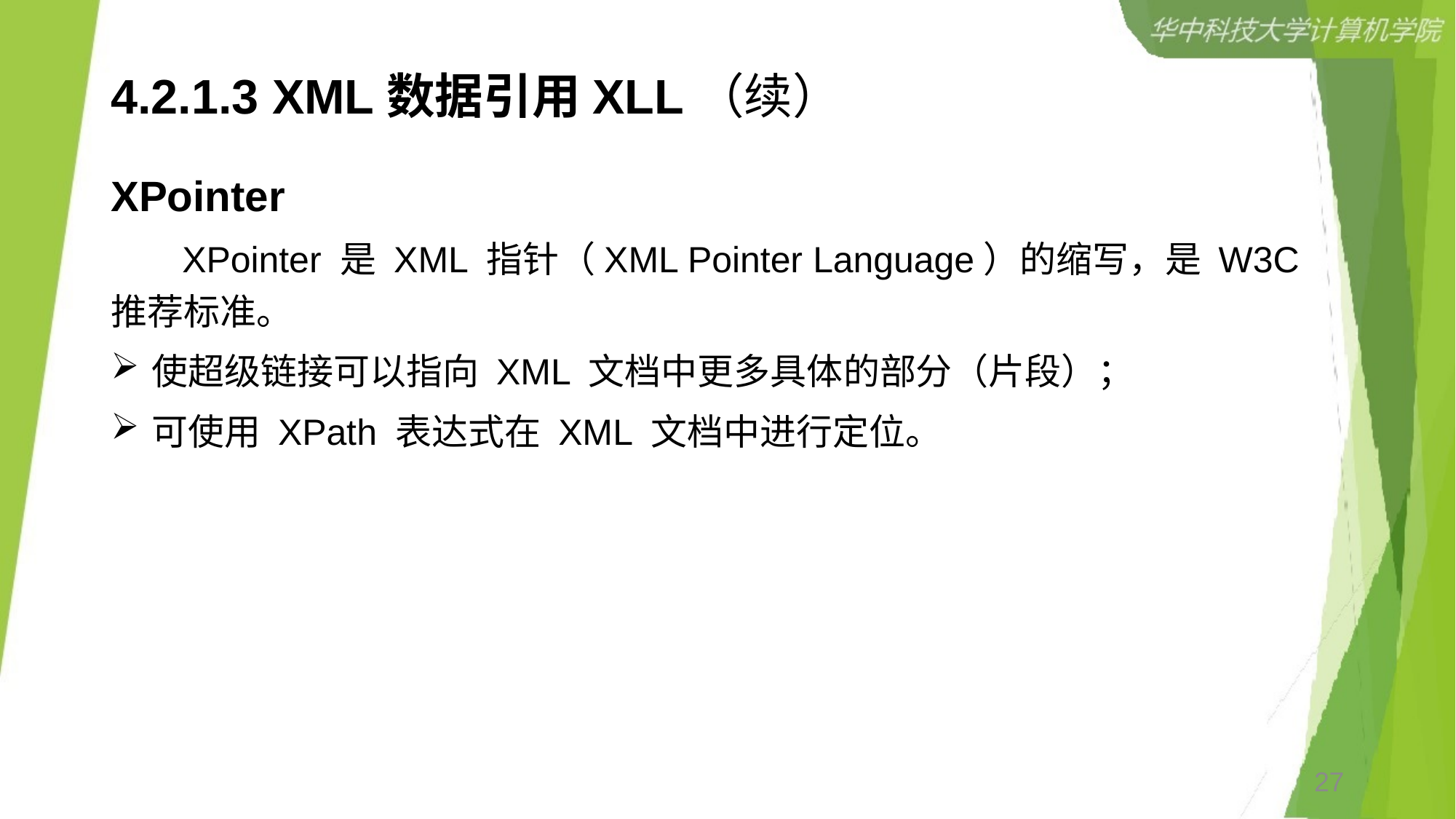

# 4.2.1.3 XML数据引用XLL（续）
XPointer
       XPointer 是 XML 指针（XML Pointer Language）的缩写，是 W3C 推荐标准。
使超级链接可以指向 XML 文档中更多具体的部分（片段）；
可使用 XPath 表达式在 XML 文档中进行定位。
27